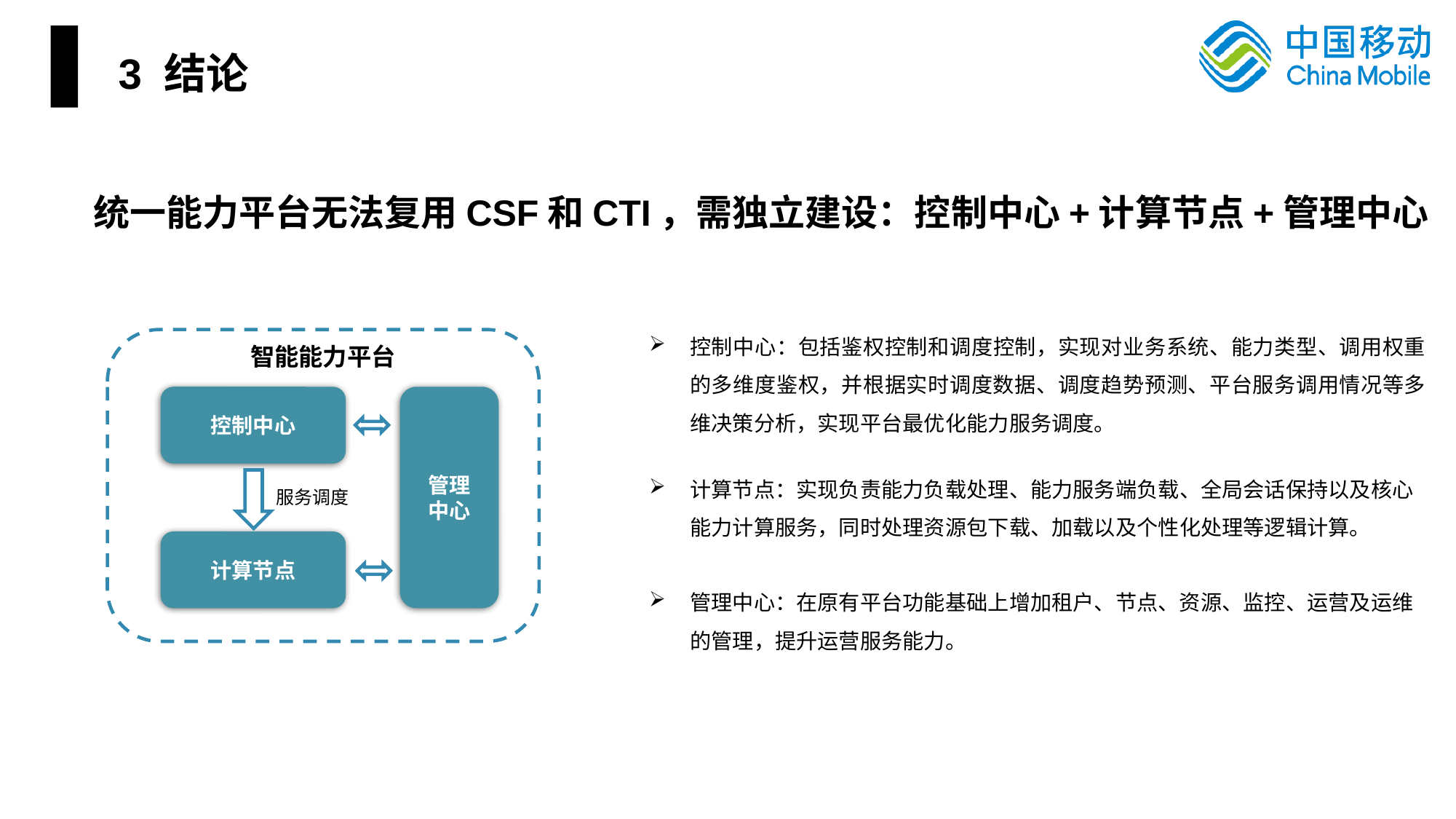

# 3 结论
统一能力平台无法复用CSF和CTI，需独立建设：控制中心+计算节点+管理中心
控制中心：包括鉴权控制和调度控制，实现对业务系统、能力类型、调用权重的多维度鉴权，并根据实时调度数据、调度趋势预测、平台服务调用情况等多维决策分析，实现平台最优化能力服务调度。

智能能力平台
控制中心
管理
中心

服务调度
计算节点

计算节点：实现负责能力负载处理、能力服务端负载、全局会话保持以及核心能力计算服务，同时处理资源包下载、加载以及个性化处理等逻辑计算。
管理中心：在原有平台功能基础上增加租户、节点、资源、监控、运营及运维的管理，提升运营服务能力。